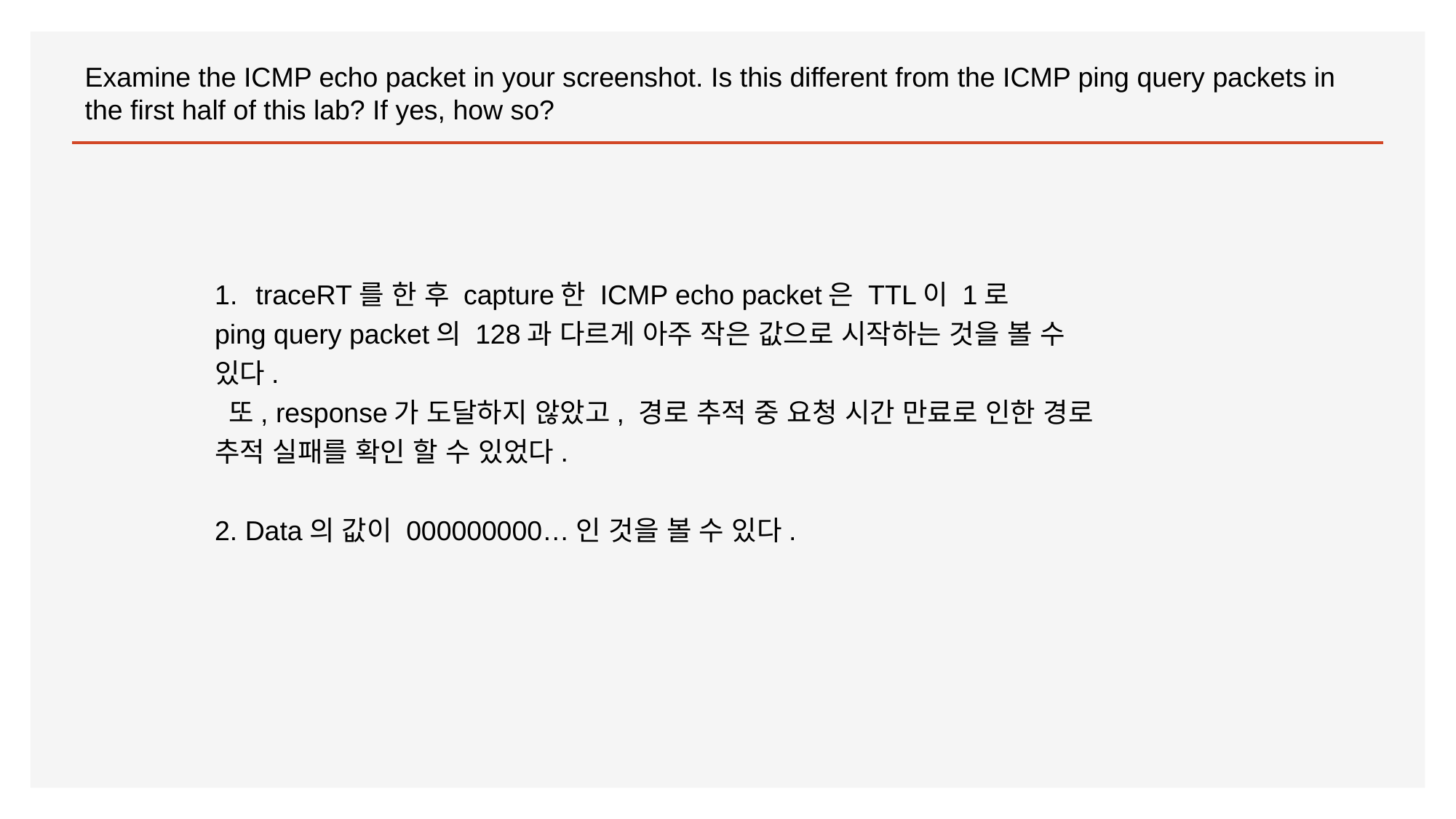

Examine the ICMP echo packet in your screenshot. Is this different from the ICMP ping query packets in the first half of this lab? If yes, how so?
traceRT를 한 후 capture한 ICMP echo packet은 TTL이 1로
ping query packet의 128과 다르게 아주 작은 값으로 시작하는 것을 볼 수 있다.
 또, response가 도달하지 않았고, 경로 추적 중 요청 시간 만료로 인한 경로 추적 실패를 확인 할 수 있었다.

2. Data의 값이 000000000…인 것을 볼 수 있다.